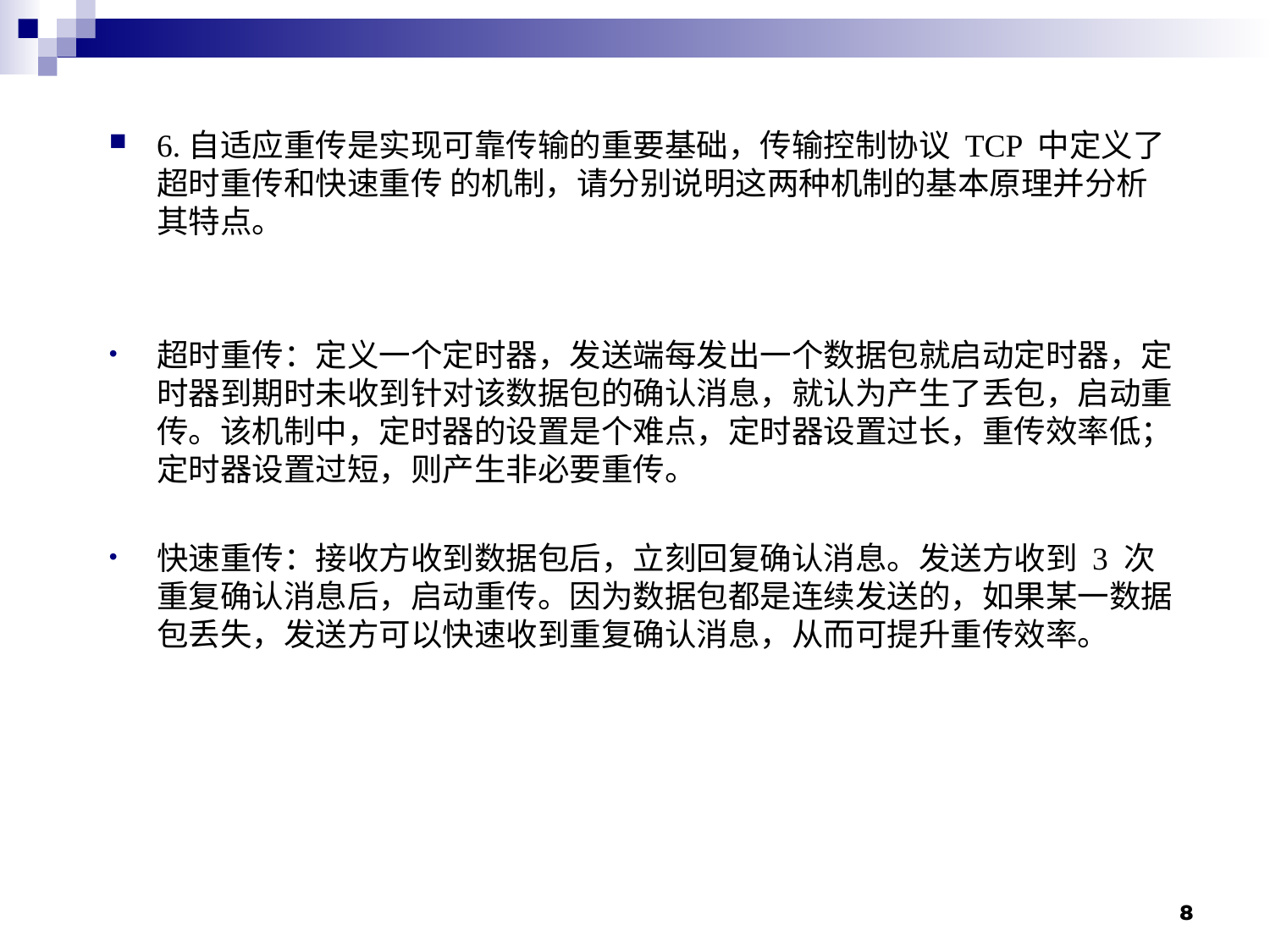

6.自适应重传是实现可靠传输的重要基础，传输控制协议 TCP 中定义了超时重传和快速重传 的机制，请分别说明这两种机制的基本原理并分析其特点。

超时重传：定义一个定时器，发送端每发出一个数据包就启动定时器，定时器到期时未收到针对该数据包的确认消息，就认为产生了丢包，启动重传。该机制中，定时器的设置是个难点，定时器设置过长，重传效率低；定时器设置过短，则产生非必要重传。

快速重传：接收方收到数据包后，立刻回复确认消息。发送方收到 3 次重复确认消息后，启动重传。因为数据包都是连续发送的，如果某一数据包丢失，发送方可以快速收到重复确认消息，从而可提升重传效率。

8